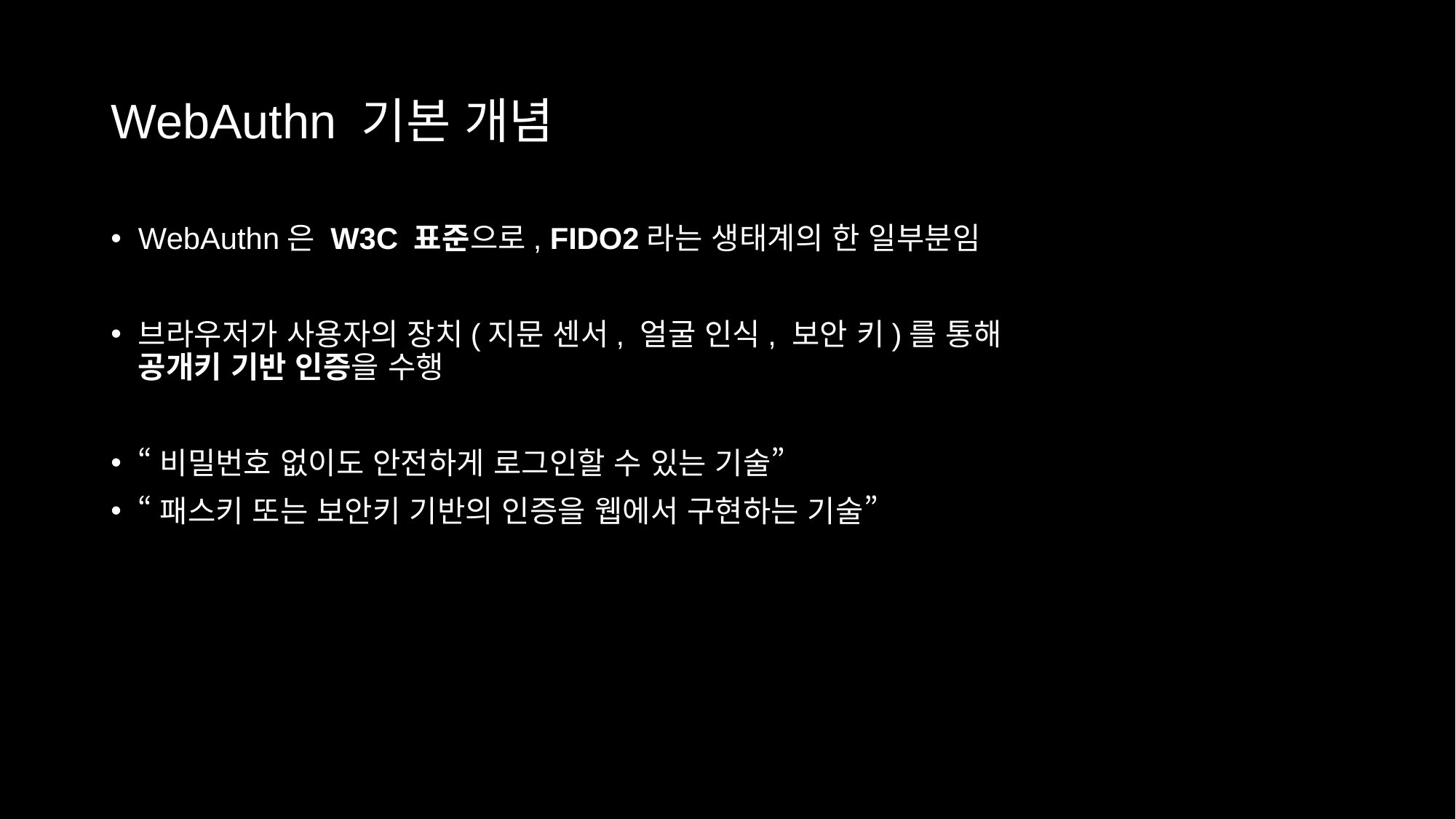

# WebAuthn 기본 개념
WebAuthn은 W3C 표준으로, FIDO2라는 생태계의 한 일부분임

브라우저가 사용자의 장치(지문 센서, 얼굴 인식, 보안 키)를 통해
공개키 기반 인증을 수행

“비밀번호 없이도 안전하게 로그인할 수 있는 기술”
“패스키 또는 보안키 기반의 인증을 웹에서 구현하는 기술”